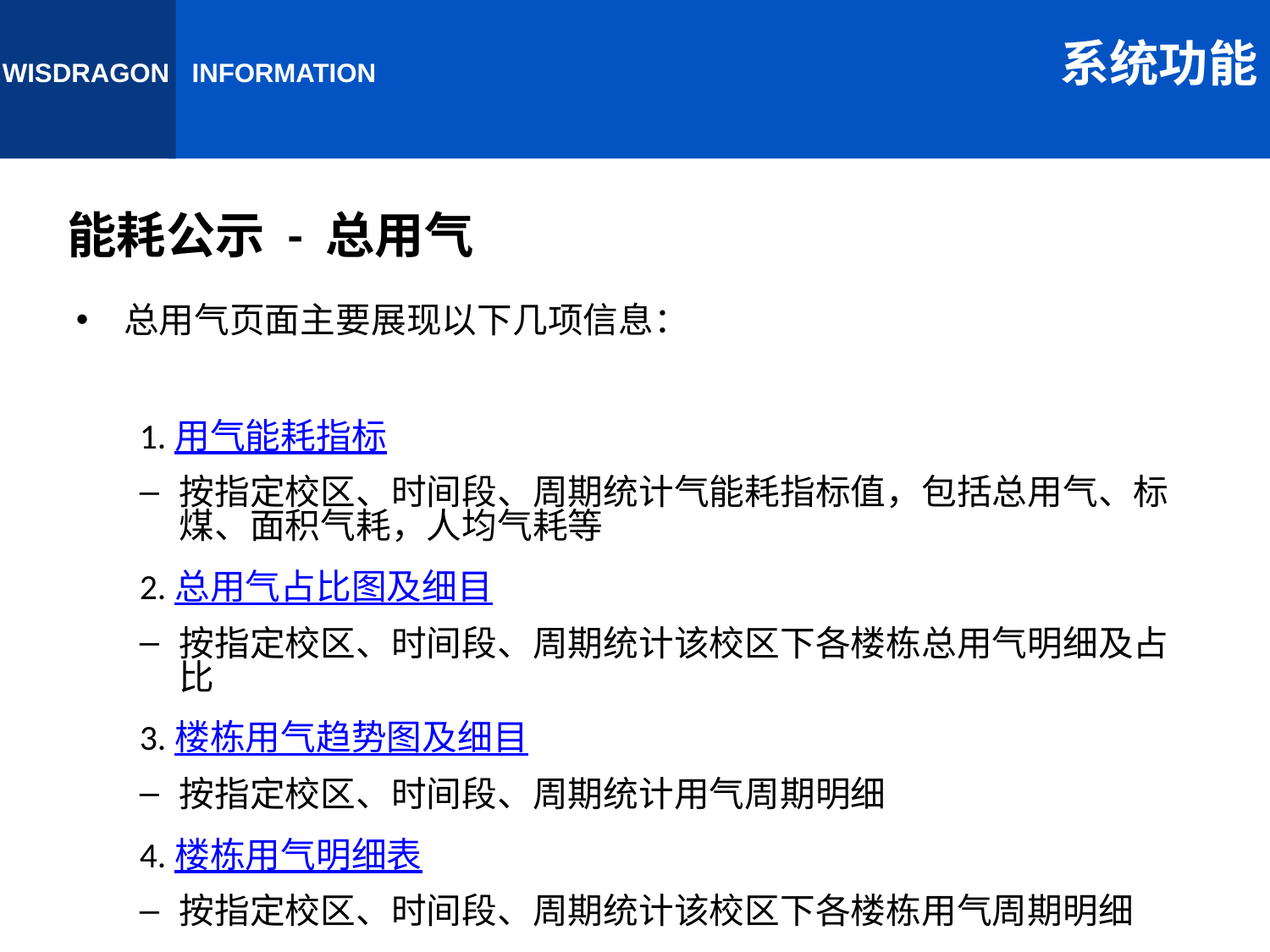

系统功能
能耗公示 - 总用气
总用气页面主要展现以下几项信息：

1.用气能耗指标
按指定校区、时间段、周期统计气能耗指标值，包括总用气、标煤、面积气耗，人均气耗等
2.总用气占比图及细目
按指定校区、时间段、周期统计该校区下各楼栋总用气明细及占比
3.楼栋用气趋势图及细目
按指定校区、时间段、周期统计用气周期明细
4.楼栋用气明细表
按指定校区、时间段、周期统计该校区下各楼栋用气周期明细